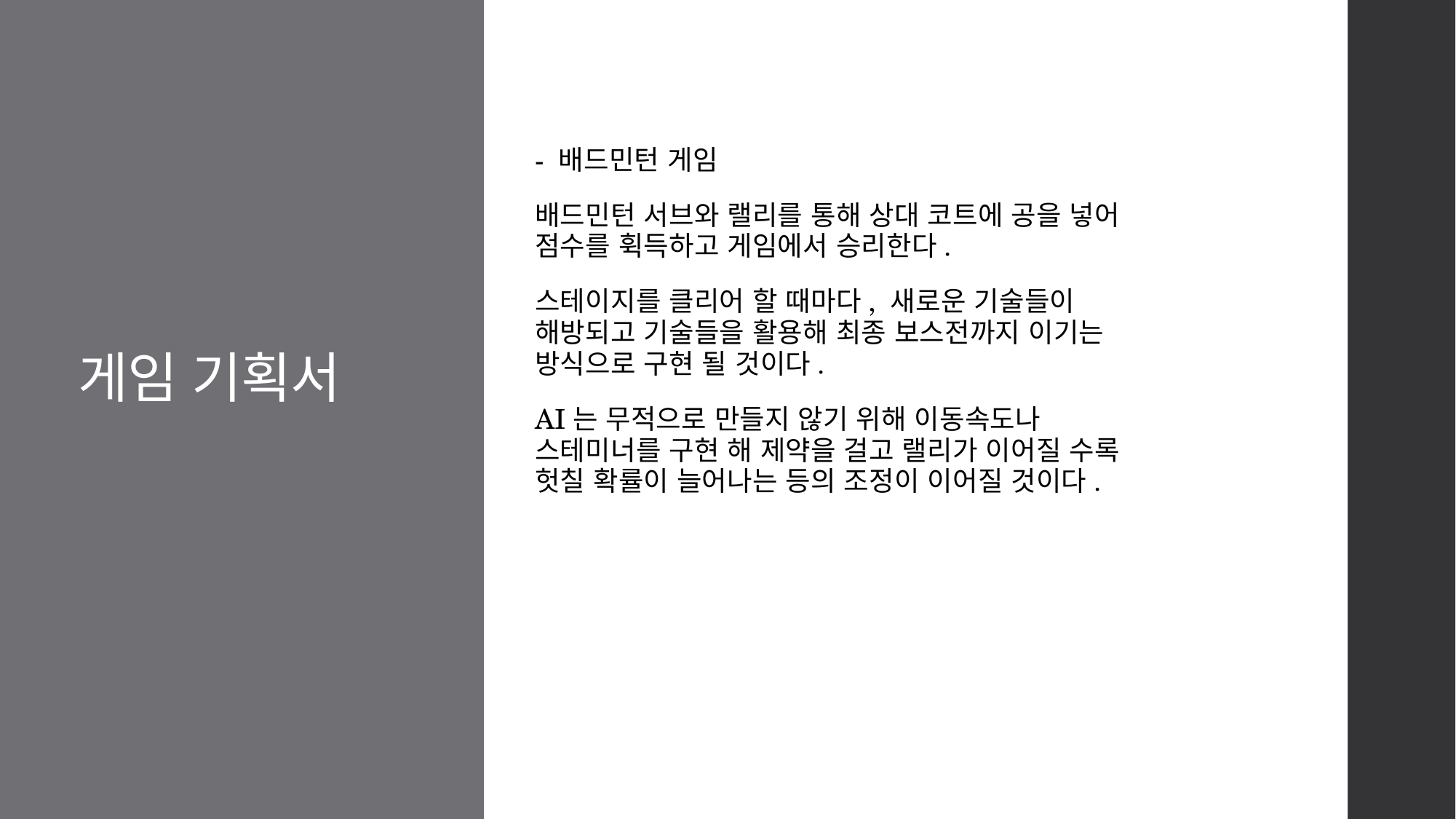

# 게임 기획서
- 배드민턴 게임
배드민턴 서브와 랠리를 통해 상대 코트에 공을 넣어 점수를 휙득하고 게임에서 승리한다.
스테이지를 클리어 할 때마다, 새로운 기술들이 해방되고 기술들을 활용해 최종 보스전까지 이기는 방식으로 구현 될 것이다.
AI는 무적으로 만들지 않기 위해 이동속도나 스테미너를 구현 해 제약을 걸고 랠리가 이어질 수록 헛칠 확률이 늘어나는 등의 조정이 이어질 것이다.